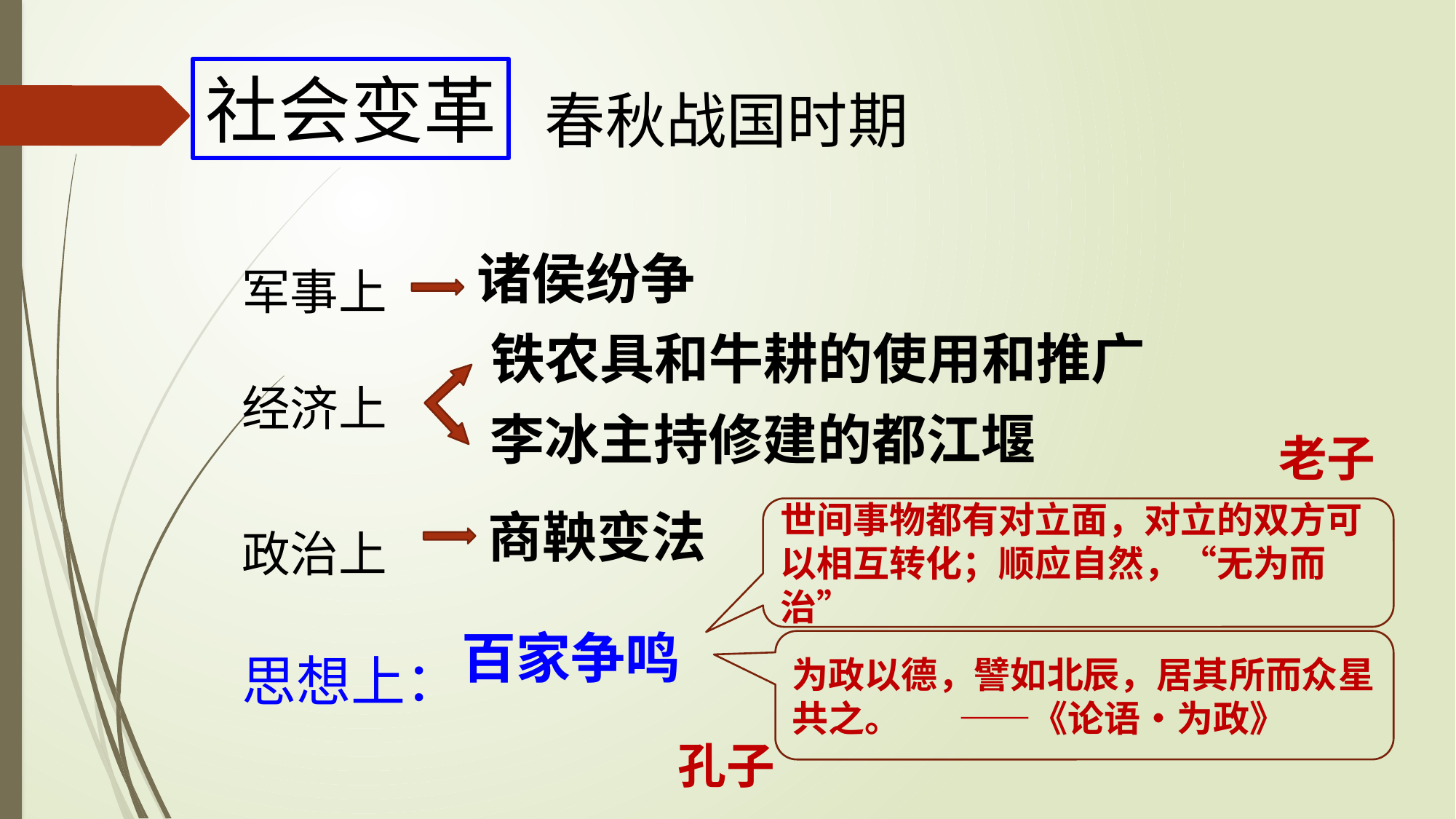

社会变革

春秋战国时期
军事上
经济上

政治上
思想上：
诸侯纷争

铁农具和牛耕的使用和推广

李冰主持修建的都江堰
老子
商鞅变法
世间事物都有对立面，对立的双方可以相互转化；顺应自然，“无为而治”

百家争鸣
为政以德，譬如北辰，居其所而众星共之。       ——《论语•为政》
孔子